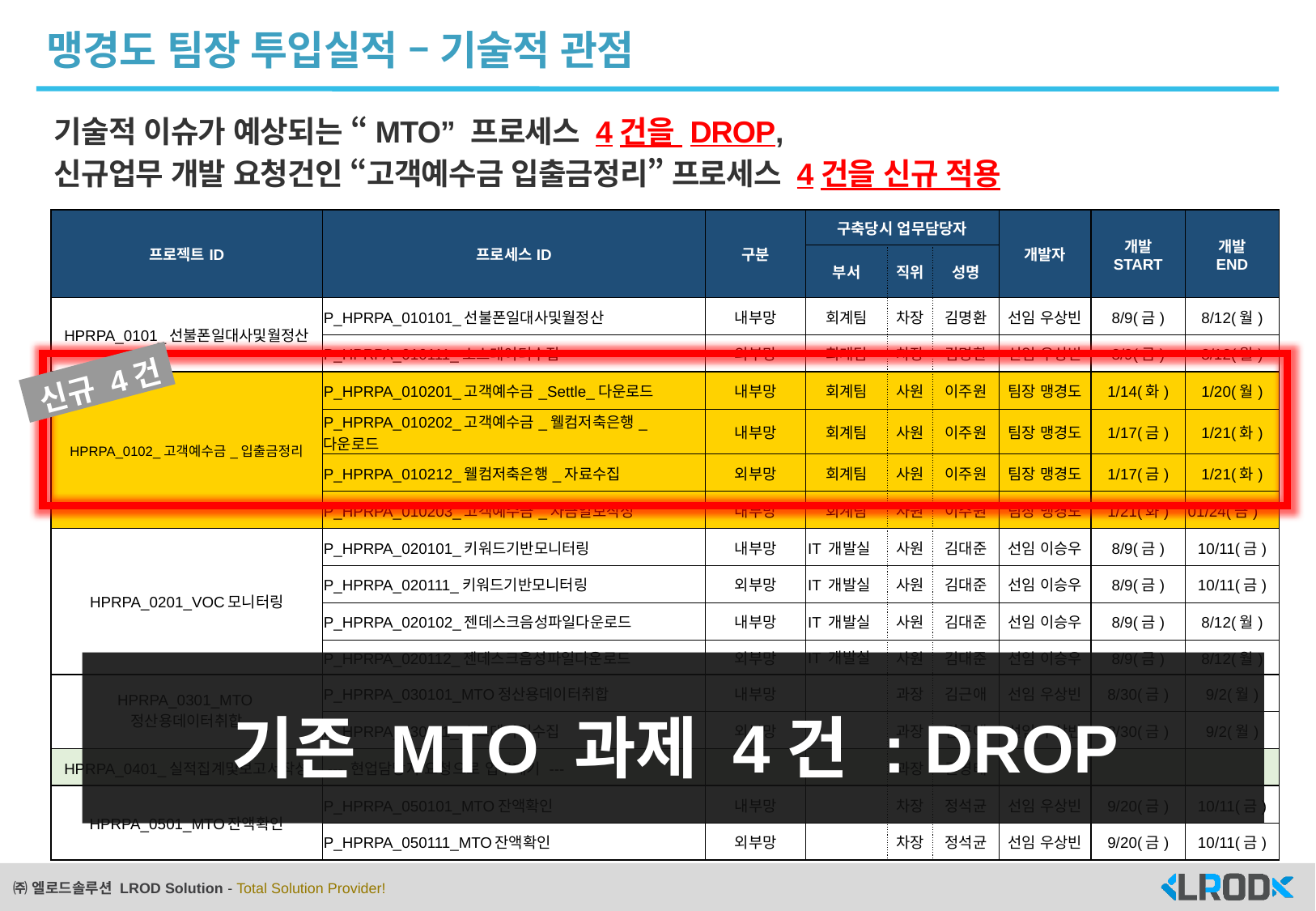

# 맹경도 팀장 투입실적 – 기술적 관점
기술적 이슈가 예상되는 “MTO” 프로세스 4건을 DROP,
신규업무 개발 요청건인 “고객예수금 입출금정리” 프로세스 4건을 신규 적용
| 프로젝트ID | 프로세스ID | 구분 | 구축당시 업무담당자 |  |  | 개발자 | 개발 START | 개발 END |
| --- | --- | --- | --- | --- | --- | --- | --- | --- |
|  |  |  | 부서 | 직위 | 성명 |  |  |  |
| HPRPA\_0101\_선불폰일대사및월정산 | P\_HPRPA\_010101\_선불폰일대사및월정산 | 내부망 | 회계팀 | 차장 | 김명환 | 선임 우상빈 | 8/9(금) | 8/12(월) |
|  | P\_HPRPA\_010111\_소스데이터수집 | 외부망 | 회계팀 | 차장 | 김명환 | 선임 우상빈 | 8/9(금) | 8/12(월) |
| HPRPA\_0102\_고객예수금\_입출금정리 | P\_HPRPA\_010201\_고객예수금\_Settle\_다운로드 | 내부망 | 회계팀 | 사원 | 이주원 | 팀장 맹경도 | 1/14(화) | 1/20(월) |
|  | P\_HPRPA\_010202\_고객예수금\_웰컴저축은행\_다운로드 | 내부망 | 회계팀 | 사원 | 이주원 | 팀장 맹경도 | 1/17(금) | 1/21(화) |
|  | P\_HPRPA\_010212\_웰컴저축은행\_자료수집 | 외부망 | 회계팀 | 사원 | 이주원 | 팀장 맹경도 | 1/17(금) | 1/21(화) |
|  | P\_HPRPA\_010203\_고객예수금\_자금일보작성 | 내부망 | 회계팀 | 사원 | 이주원 | 팀장 맹경도 | 1/21(화) | 01/24(금) |
| HPRPA\_0201\_VOC모니터링 | P\_HPRPA\_020101\_키워드기반모니터링 | 내부망 | IT 개발실 | 사원 | 김대준 | 선임 이승우 | 8/9(금) | 10/11(금) |
|  | P\_HPRPA\_020111\_키워드기반모니터링 | 외부망 | IT 개발실 | 사원 | 김대준 | 선임 이승우 | 8/9(금) | 10/11(금) |
|  | P\_HPRPA\_020102\_젠데스크음성파일다운로드 | 내부망 | IT 개발실 | 사원 | 김대준 | 선임 이승우 | 8/9(금) | 8/12(월) |
|  | P\_HPRPA\_020112\_젠데스크음성파일다운로드 | 외부망 | IT 개발실 | 사원 | 김대준 | 선임 이승우 | 8/9(금) | 8/12(월) |
| HPRPA\_0301\_MTO정산용데이터취합 | P\_HPRPA\_030101\_MTO정산용데이터취합 | 내부망 |  | 과장 | 김근애 | 선임 우상빈 | 8/30(금) | 9/2(월) |
|  | P\_HPRPA\_030111\_소스데이터수집 | 외부망 |  | 과장 | 김근애 | 선임 우상빈 | 8/30(금) | 9/2(월) |
| HPRPA\_0401\_실적집계및보고서작성 | --- 현업담당자 요청으로 업무폐기 --- |  |  | 과장 | 권영태 |  |  |  |
| HPRPA\_0501\_MTO잔액확인 | P\_HPRPA\_050101\_MTO잔액확인 | 내부망 |  | 차장 | 정석균 | 선임 우상빈 | 9/20(금) | 10/11(금) |
|  | P\_HPRPA\_050111\_MTO잔액확인 | 외부망 |  | 차장 | 정석균 | 선임 우상빈 | 9/20(금) | 10/11(금) |

신규 4건
기존 MTO 과제 4건 : DROP